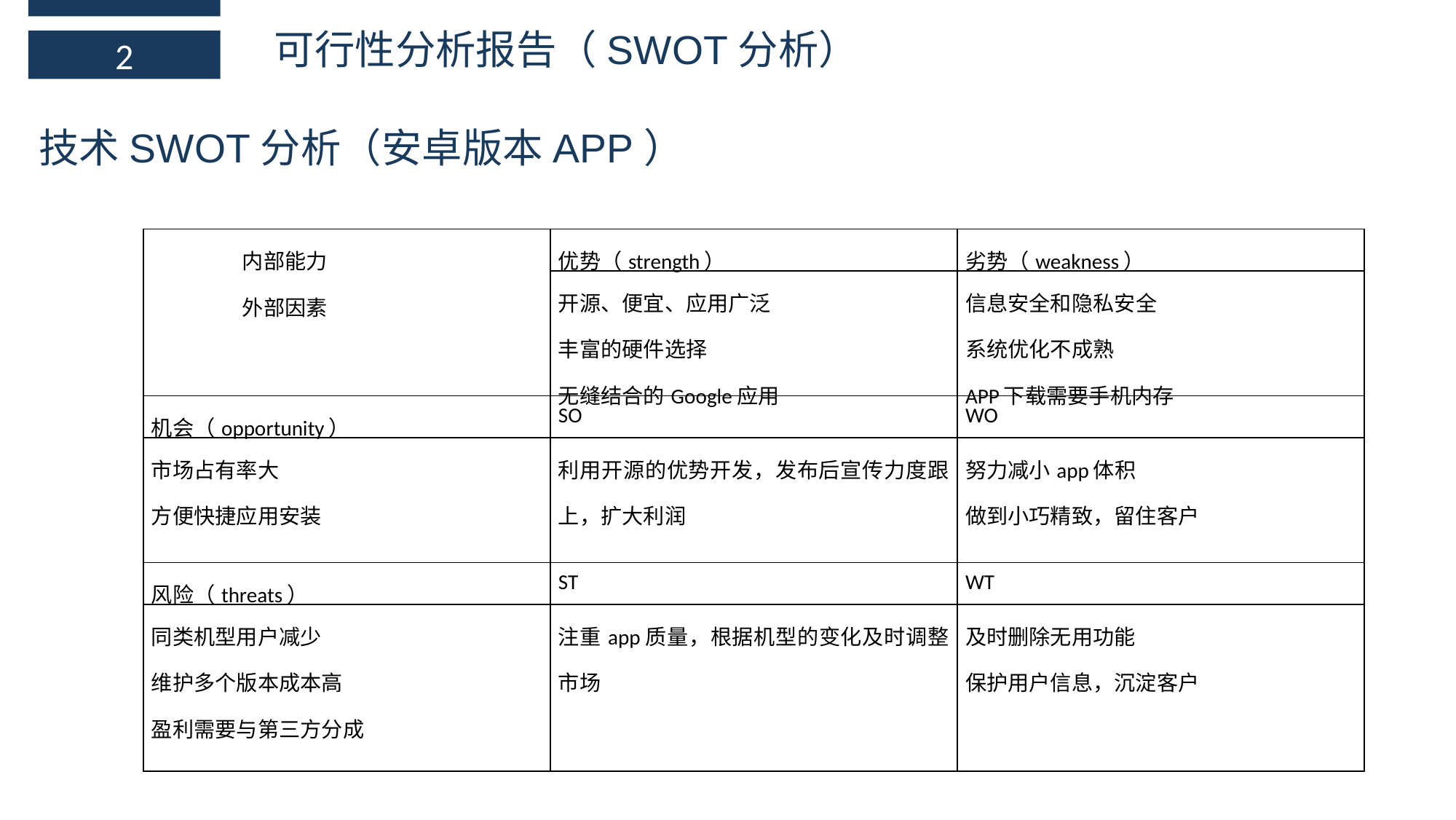

可行性分析报告（SWOT分析）
2
技术SWOT分析（安卓版本APP）
| 内部能力 外部因素 | 优势（strength） | 劣势（weakness） |
| --- | --- | --- |
|  | 开源、便宜、应用广泛 丰富的硬件选择 无缝结合的Google应用 | 信息安全和隐私安全 系统优化不成熟 APP下载需要手机内存 |
| 机会（opportunity） | SO | WO |
| 市场占有率大 方便快捷应用安装 | 利用开源的优势开发，发布后宣传力度跟上，扩大利润 | 努力减小app体积 做到小巧精致，留住客户 |
| 风险（threats） | ST | WT |
| 同类机型用户减少 维护多个版本成本高 盈利需要与第三方分成 | 注重app质量，根据机型的变化及时调整市场 | 及时删除无用功能 保护用户信息，沉淀客户 |